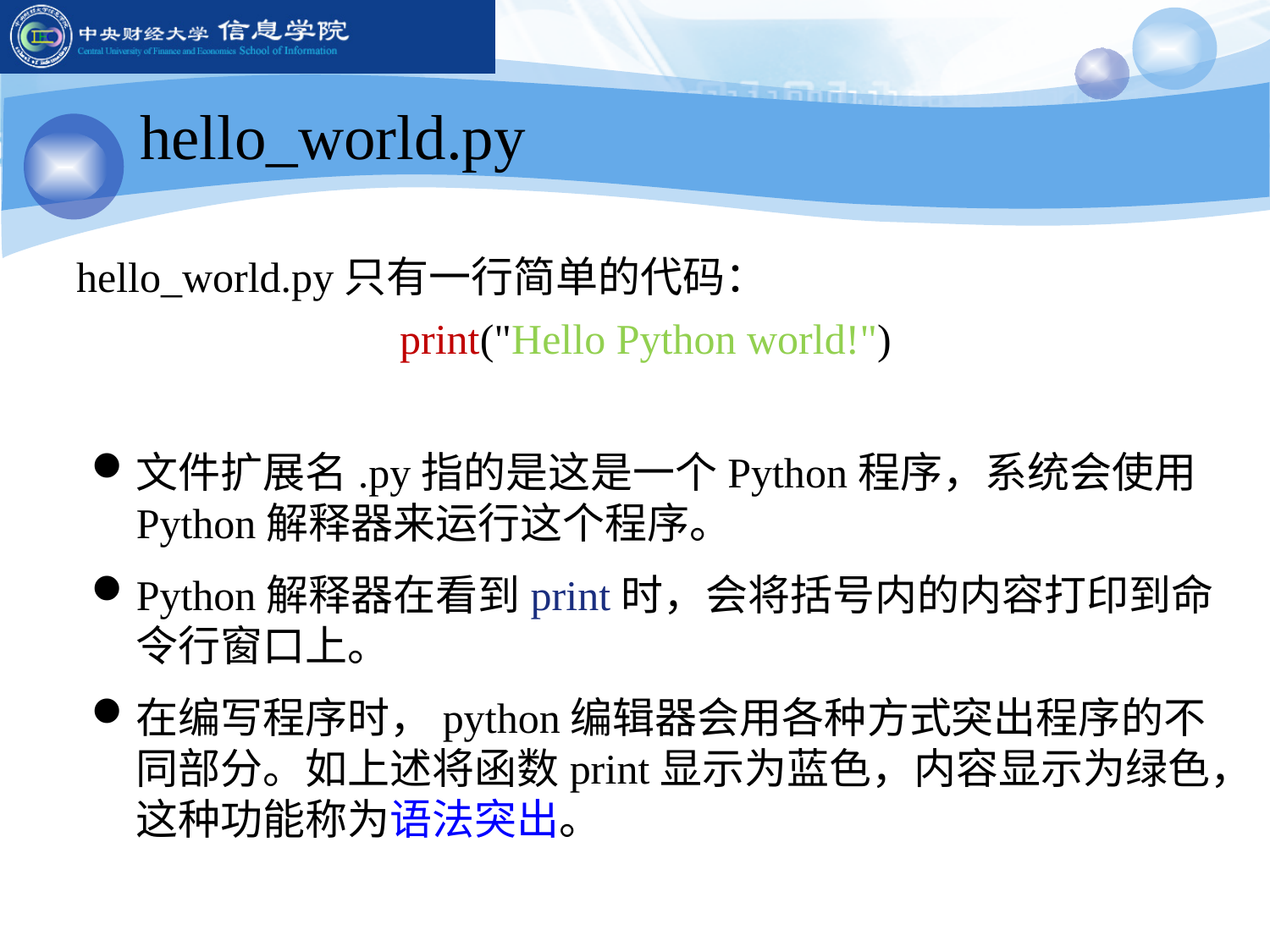

hello_world.py
hello_world.py只有一行简单的代码：
print("Hello Python world!")

文件扩展名.py指的是这是一个Python程序，系统会使用Python解释器来运行这个程序。
Python解释器在看到print时，会将括号内的内容打印到命令行窗口上。
在编写程序时，python编辑器会用各种方式突出程序的不同部分。如上述将函数print显示为蓝色，内容显示为绿色，这种功能称为语法突出。